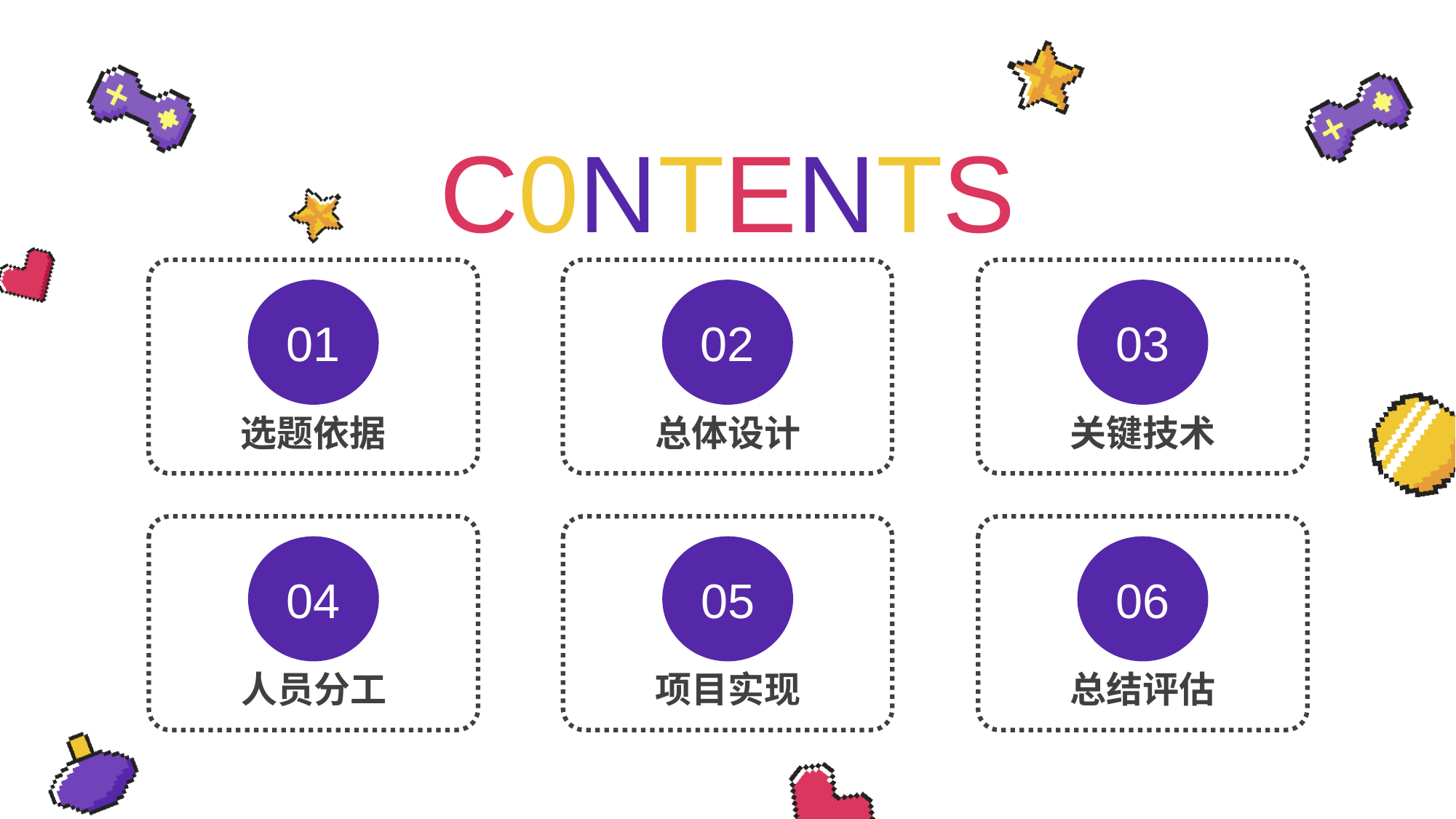

C0NTENTS

01
02
03
选题依据
总体设计
关键技术

04
05
06
人员分工
项目实现
总结评估